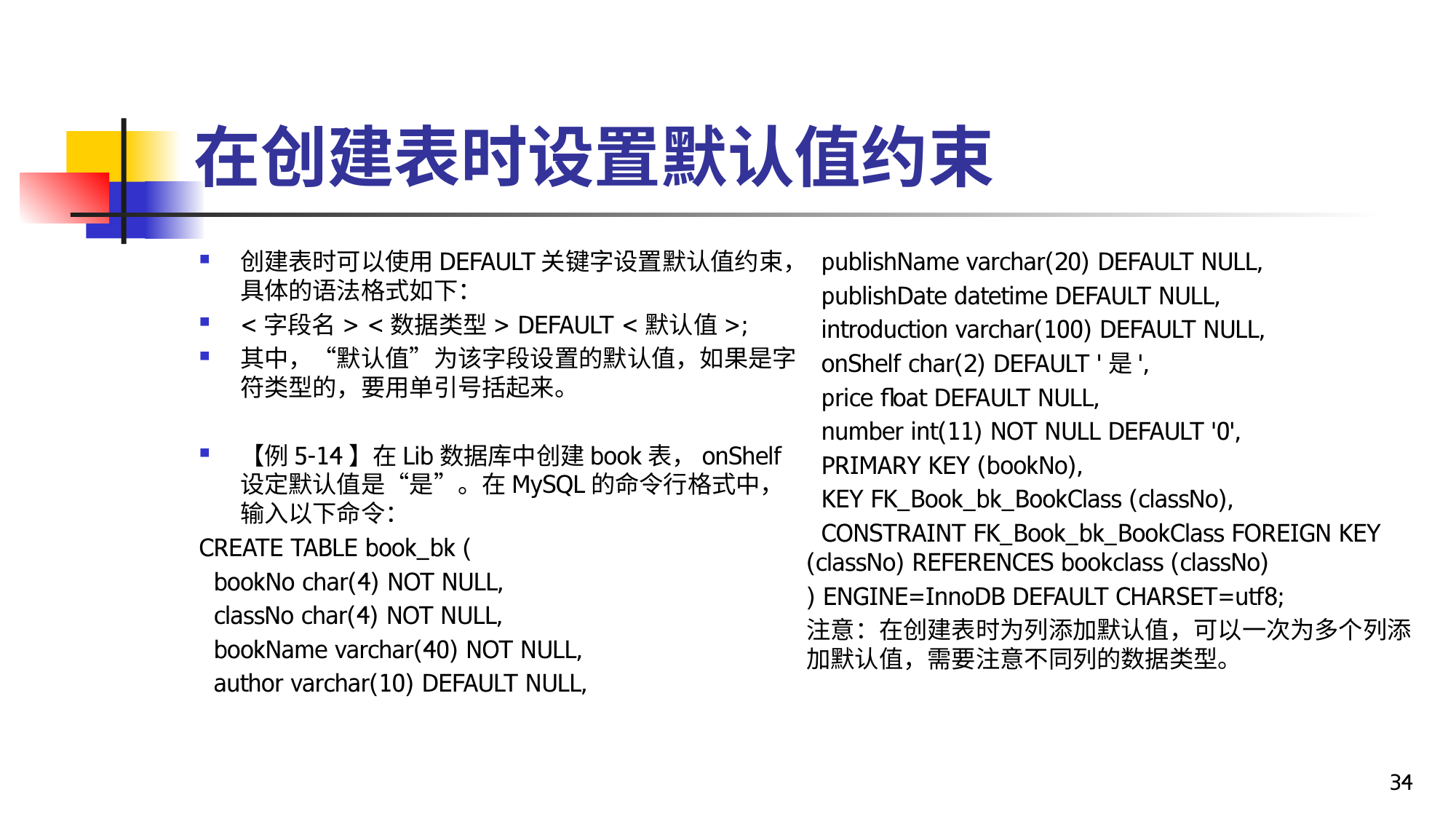

# 在创建表时设置默认值约束
创建表时可以使用DEFAULT关键字设置默认值约束，具体的语法格式如下：
<字段名> <数据类型> DEFAULT <默认值>;
其中，“默认值”为该字段设置的默认值，如果是字符类型的，要用单引号括起来。

【例5-14】在Lib数据库中创建book表，onShelf设定默认值是“是”。在MySQL的命令行格式中，输入以下命令：
CREATE TABLE book_bk (
  bookNo char(4) NOT NULL,
  classNo char(4) NOT NULL,
  bookName varchar(40) NOT NULL,
  author varchar(10) DEFAULT NULL,
  publishName varchar(20) DEFAULT NULL,
  publishDate datetime DEFAULT NULL,
  introduction varchar(100) DEFAULT NULL,
  onShelf char(2) DEFAULT '是',
  price float DEFAULT NULL,
  number int(11) NOT NULL DEFAULT '0',
  PRIMARY KEY (bookNo),
  KEY FK_Book_bk_BookClass (classNo),
  CONSTRAINT FK_Book_bk_BookClass FOREIGN KEY (classNo) REFERENCES bookclass (classNo)
) ENGINE=InnoDB DEFAULT CHARSET=utf8;
注意：在创建表时为列添加默认值，可以一次为多个列添加默认值，需要注意不同列的数据类型。

34